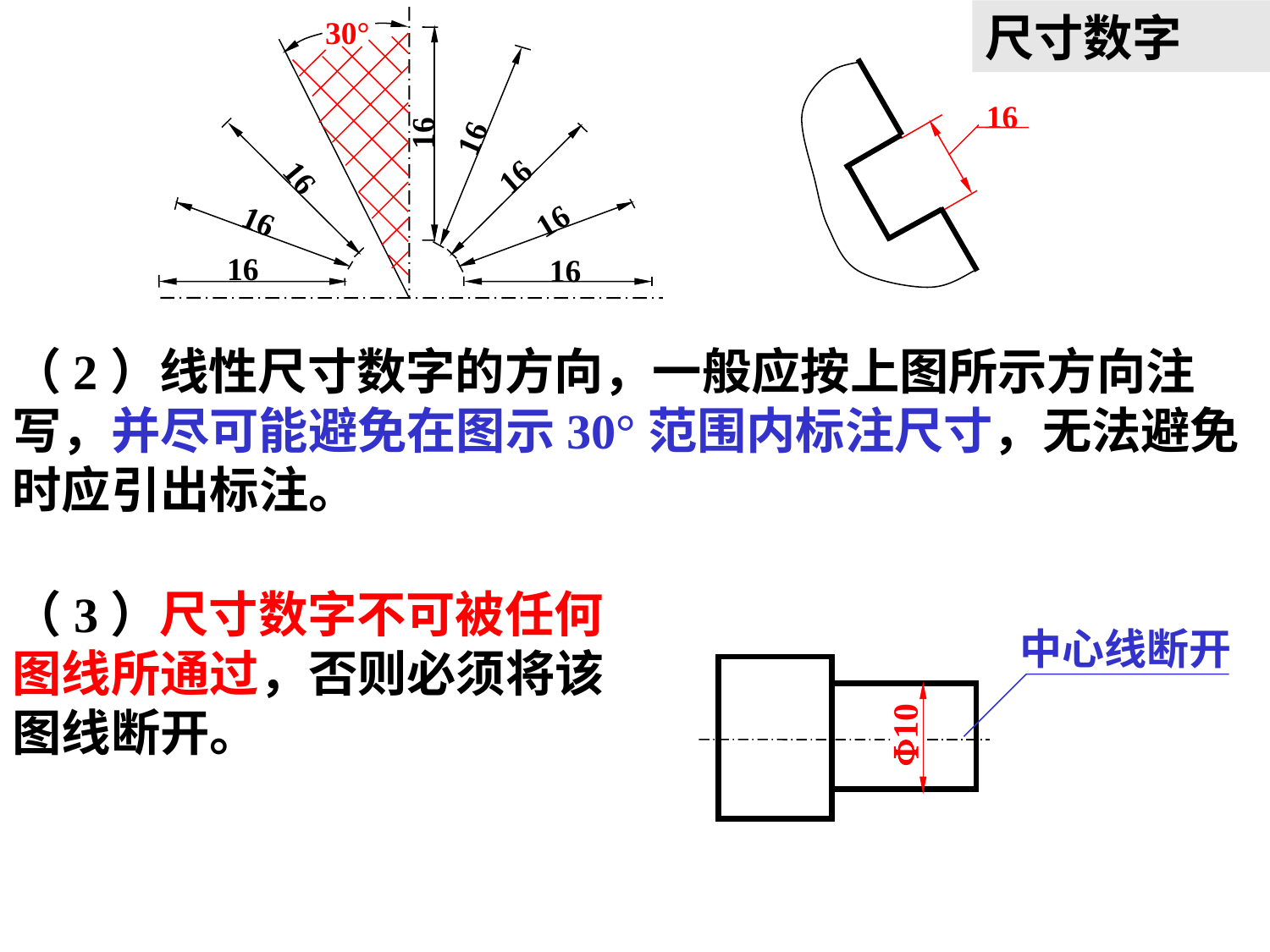

尺寸数字
30°

16
16

16
16

16
16

16
16

16

（2）线性尺寸数字的方向，一般应按上图所示方向注写，并尽可能避免在图示30°范围内标注尺寸，无法避免时应引出标注。
（3）尺寸数字不可被任何图线所通过，否则必须将该图线断开。
中心线断开

Φ10